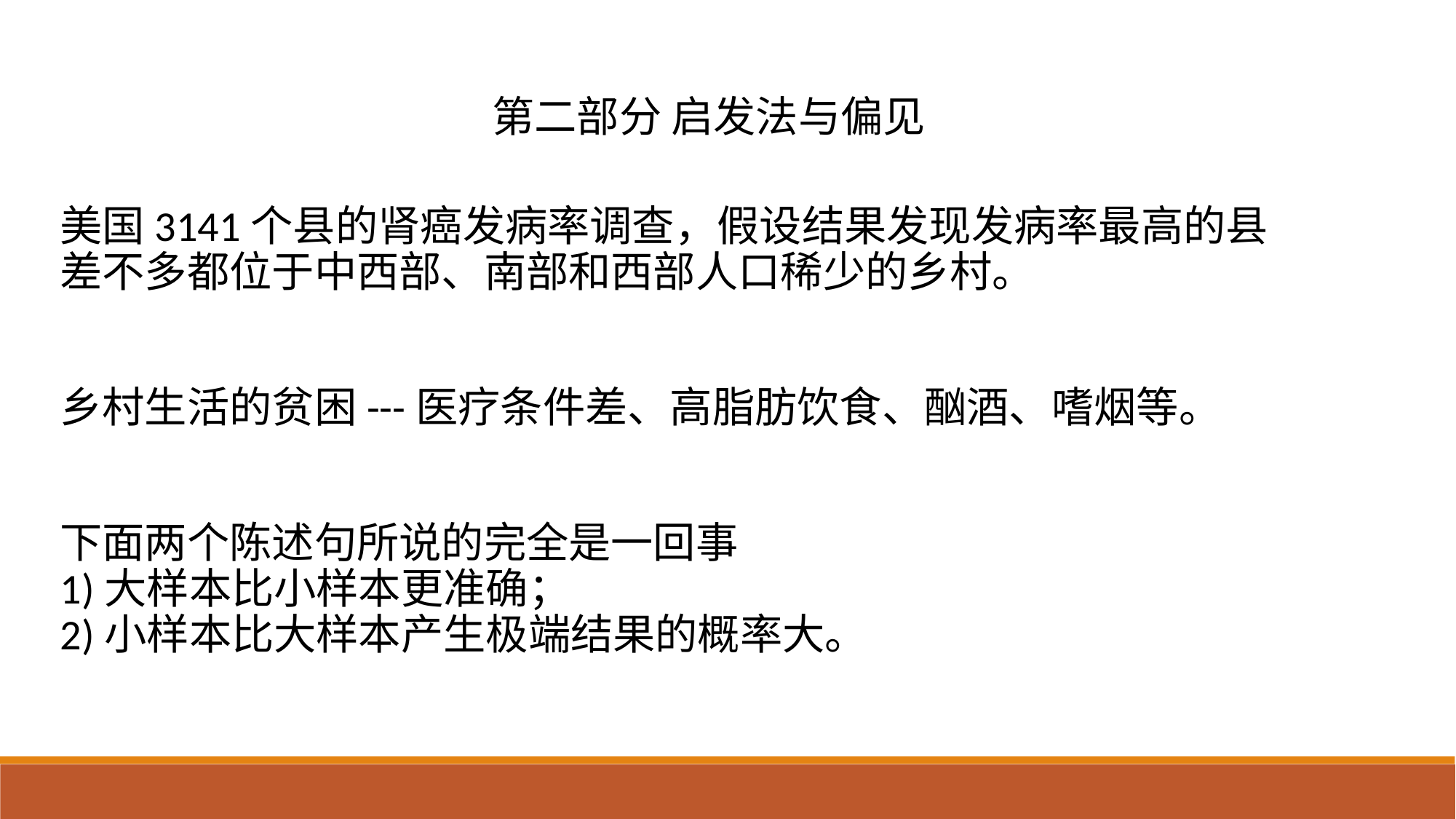

第二部分 启发法与偏见
美国3141个县的肾癌发病率调查，假设结果发现发病率最高的县差不多都位于中西部、南部和西部人口稀少的乡村。
乡村生活的贫困---医疗条件差、高脂肪饮食、酗酒、嗜烟等。
下面两个陈述句所说的完全是一回事
1)大样本比小样本更准确；
2)小样本比大样本产生极端结果的概率大。